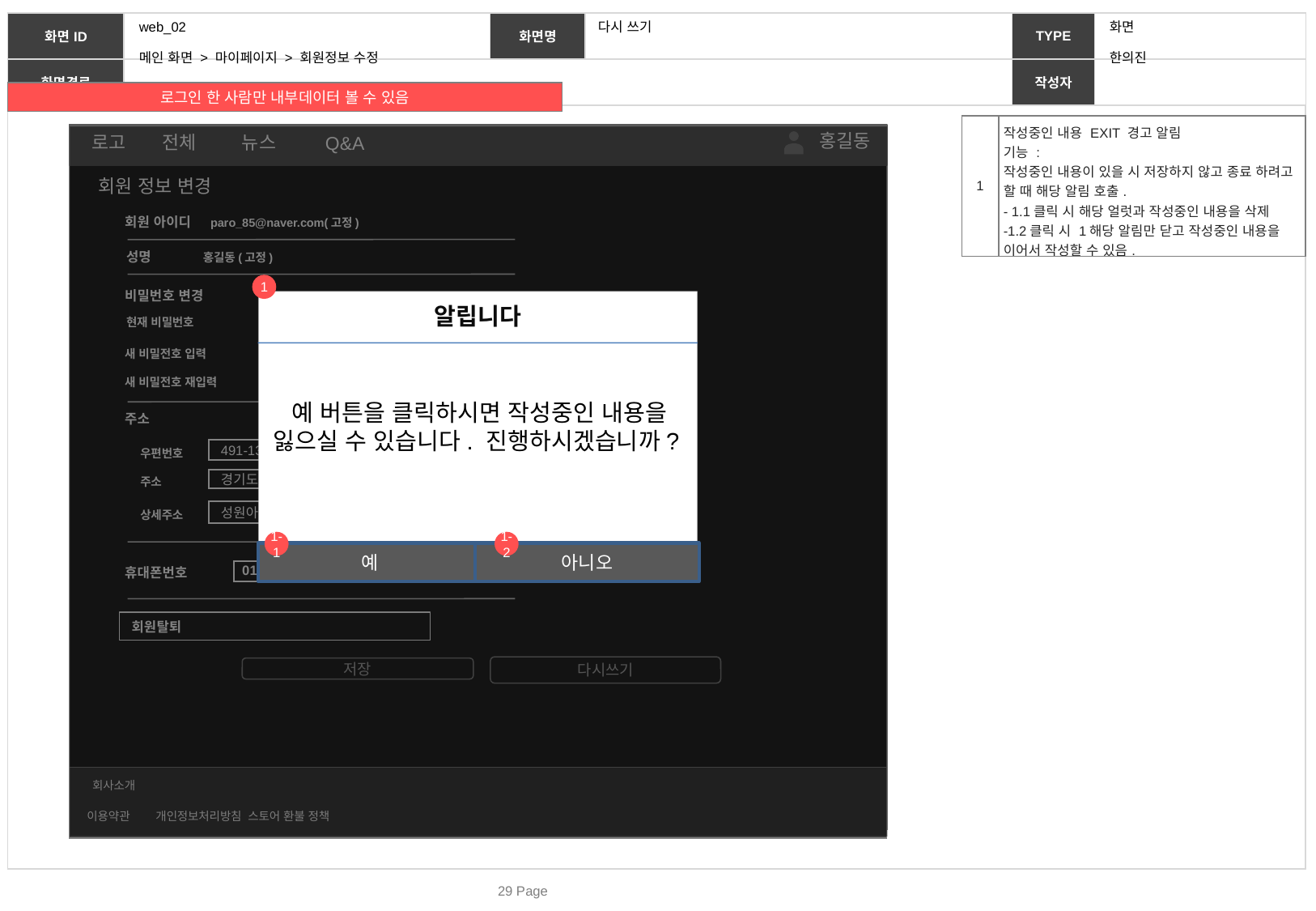

web_02
다시 쓰기
화면
메인 화면 > 마이페이지 > 회원정보 수정
로그인 한 사람만 내부데이터 볼 수 있음
| 1 | 작성중인 내용 EXIT 경고 알림 기능 : 작성중인 내용이 있을 시 저장하지 않고 종료 하려고 할 때 해당 알림 호출. - 1.1클릭 시 해당 얼럿과 작성중인 내용을 삭제 -1.2클릭 시 1해당 알림만 닫고 작성중인 내용을 이어서 작성할 수 있음. |
| --- | --- |
홍길동

로고
전체
뉴스
Q&A

회원 정보 변경
회원 아이디     paro_85@naver.com(고정)
성명                홍길동(고정)
1
비밀번호 변경

알립니다
현재 비밀번호

새 비밀전호 입력

새 비밀전호 재입력

예 버튼을 클릭하시면 작성중인 내용을 잃으실 수 있습니다. 진행하시겠습니까?
주소

491-13
우편번호
우편번호 검색
주소
경기도 수원시 팔달구 수원이로 211번길 21
성원아파트 101동 305호
상세주소
1-1
1-2
예
아니오
010-1111-2222
휴대폰번호

회원탈퇴
다시쓰기
저장

회사소개
이용약관        개인정보처리방침  스토어 환불 정책